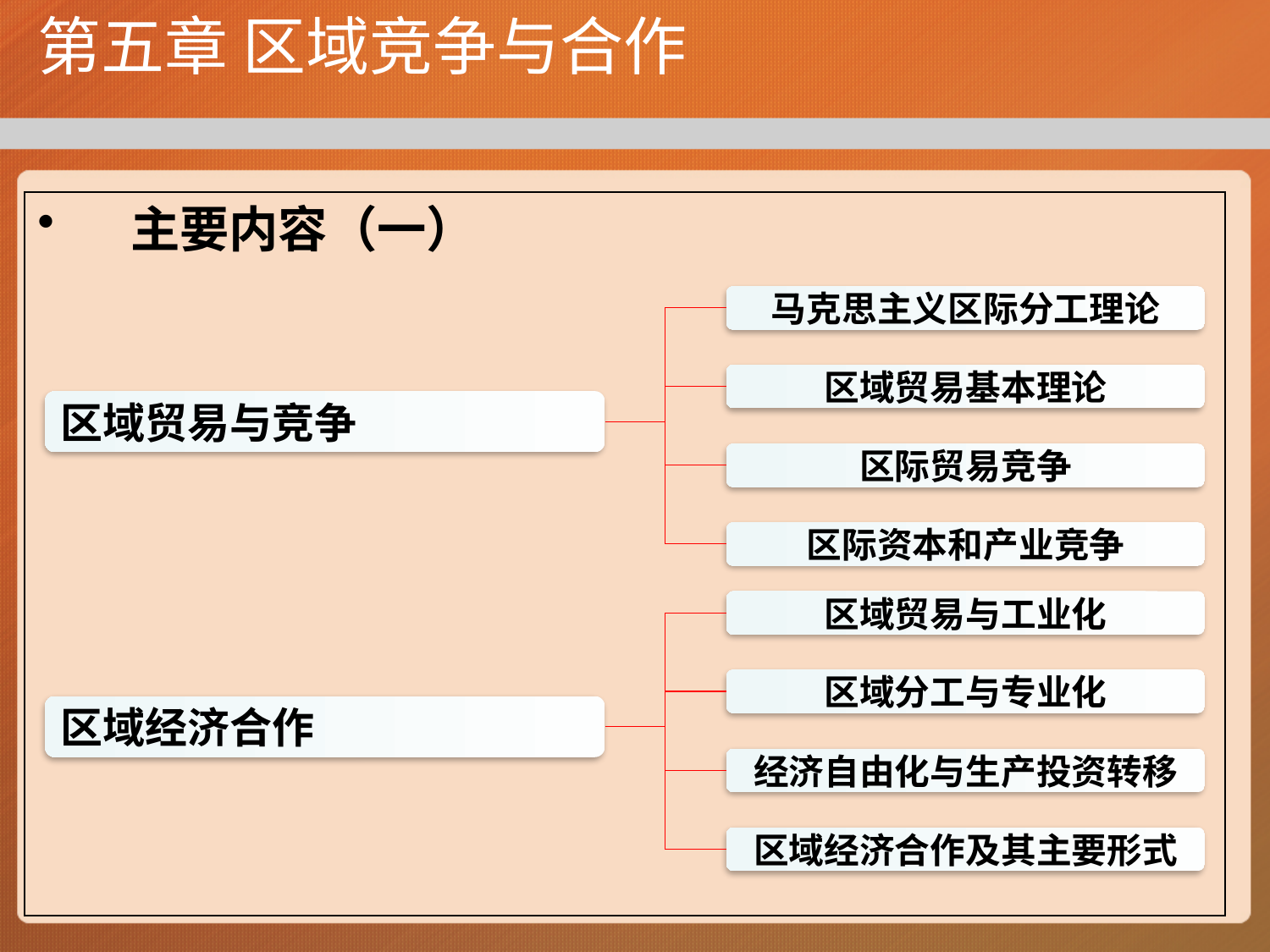

# 第五章 区域竞争与合作
   主要内容（一）

马克思主义区际分工理论
区域贸易基本理论
区域贸易与竞争
区际贸易竞争
区际资本和产业竞争
区域贸易与工业化
区域分工与专业化
区域经济合作
经济自由化与生产投资转移
区域经济合作及其主要形式